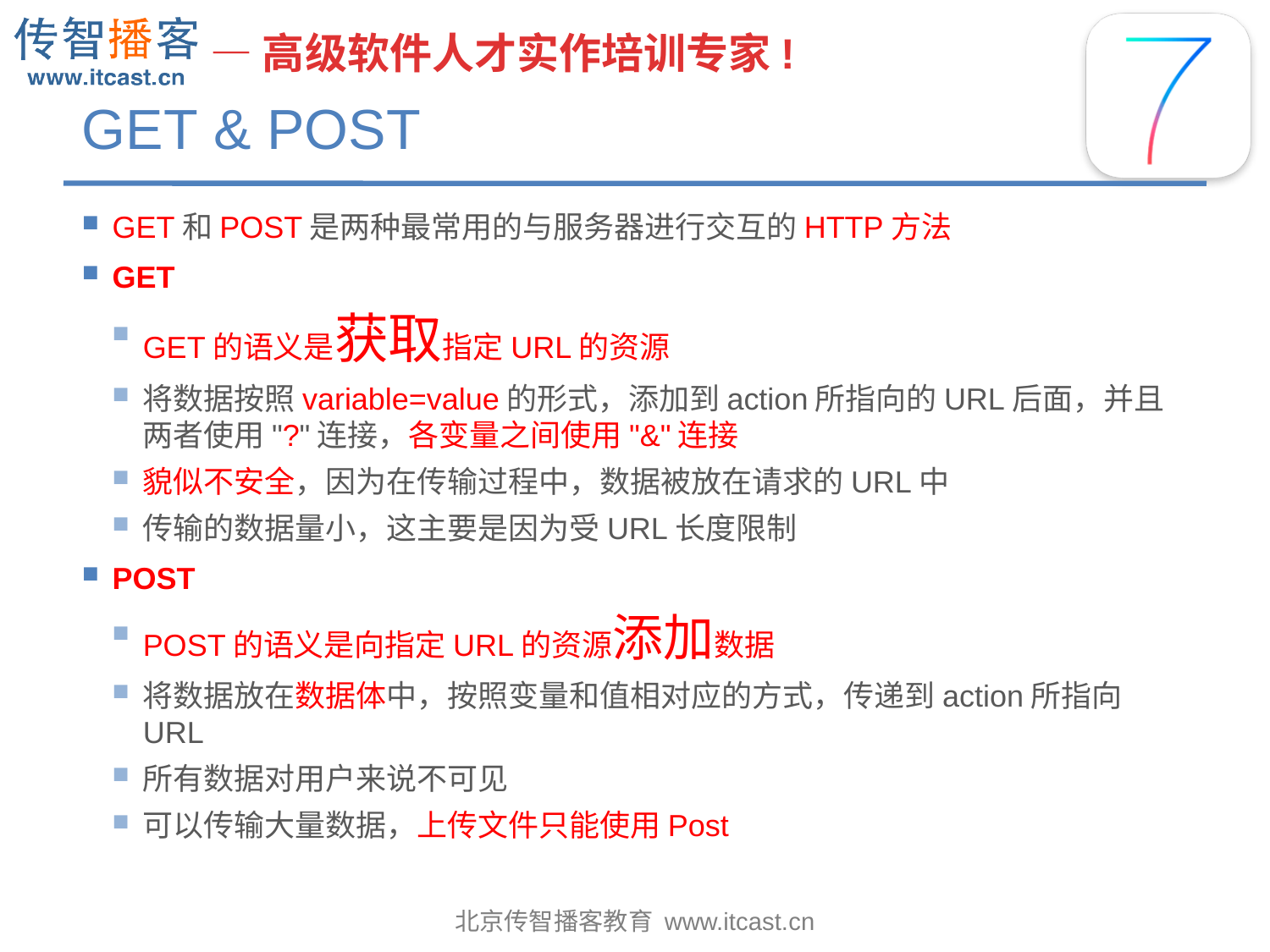

# GET & POST
GET和POST是两种最常用的与服务器进行交互的HTTP方法
GET
GET的语义是获取指定URL的资源
将数据按照variable=value的形式，添加到action所指向的URL后面，并且两者使用"?"连接，各变量之间使用"&"连接
貌似不安全，因为在传输过程中，数据被放在请求的URL中
传输的数据量小，这主要是因为受URL长度限制
POST
POST的语义是向指定URL的资源添加数据
将数据放在数据体中，按照变量和值相对应的方式，传递到action所指向URL
所有数据对用户来说不可见
可以传输大量数据，上传文件只能使用Post